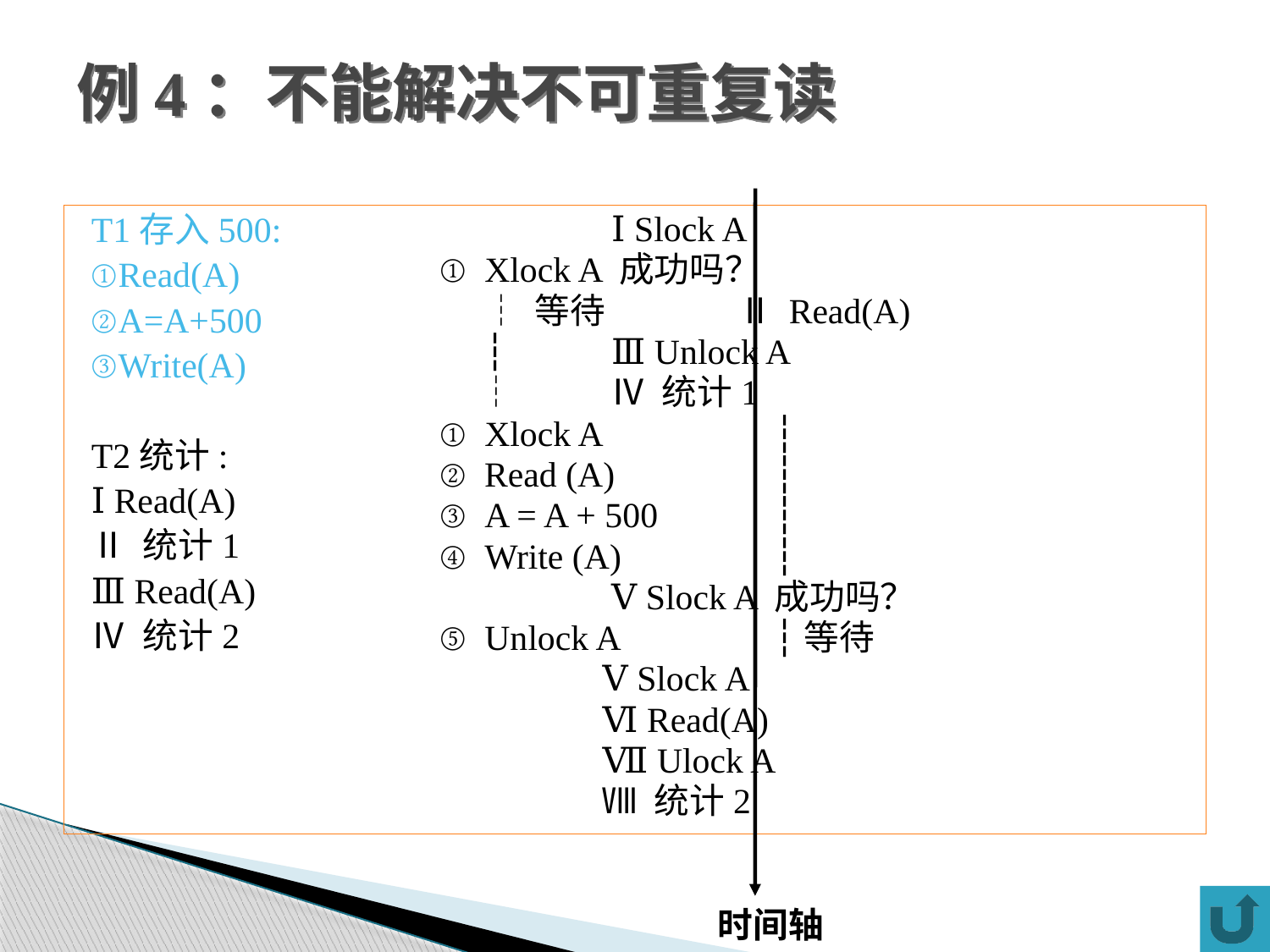

# 例4：不能解决不可重复读

T1存入500:
①Read(A)
②A=A+500
③Write(A)

T2统计:
Ⅰ Read(A)
Ⅱ 统计1
Ⅲ Read(A)
Ⅳ 统计2

		 Ⅰ Slock A
①  Xlock A 成功吗？
	 ┆ 等待	 Ⅱ Read(A)
	 ┆ 	 Ⅲ Unlock A
     ┆ 	 Ⅳ 统计1
①  Xlock A	     ┆
②	 Read (A) 	     ┆
③  A = A + 500	     ┆
④  Write (A)	     ┆
		 Ⅴ Slock A 成功吗？
⑤  Unlock A	     ┆等待
		Ⅴ Slock A
		Ⅵ Read(A)
		Ⅶ Ulock A
		Ⅷ 统计2

19
时间轴